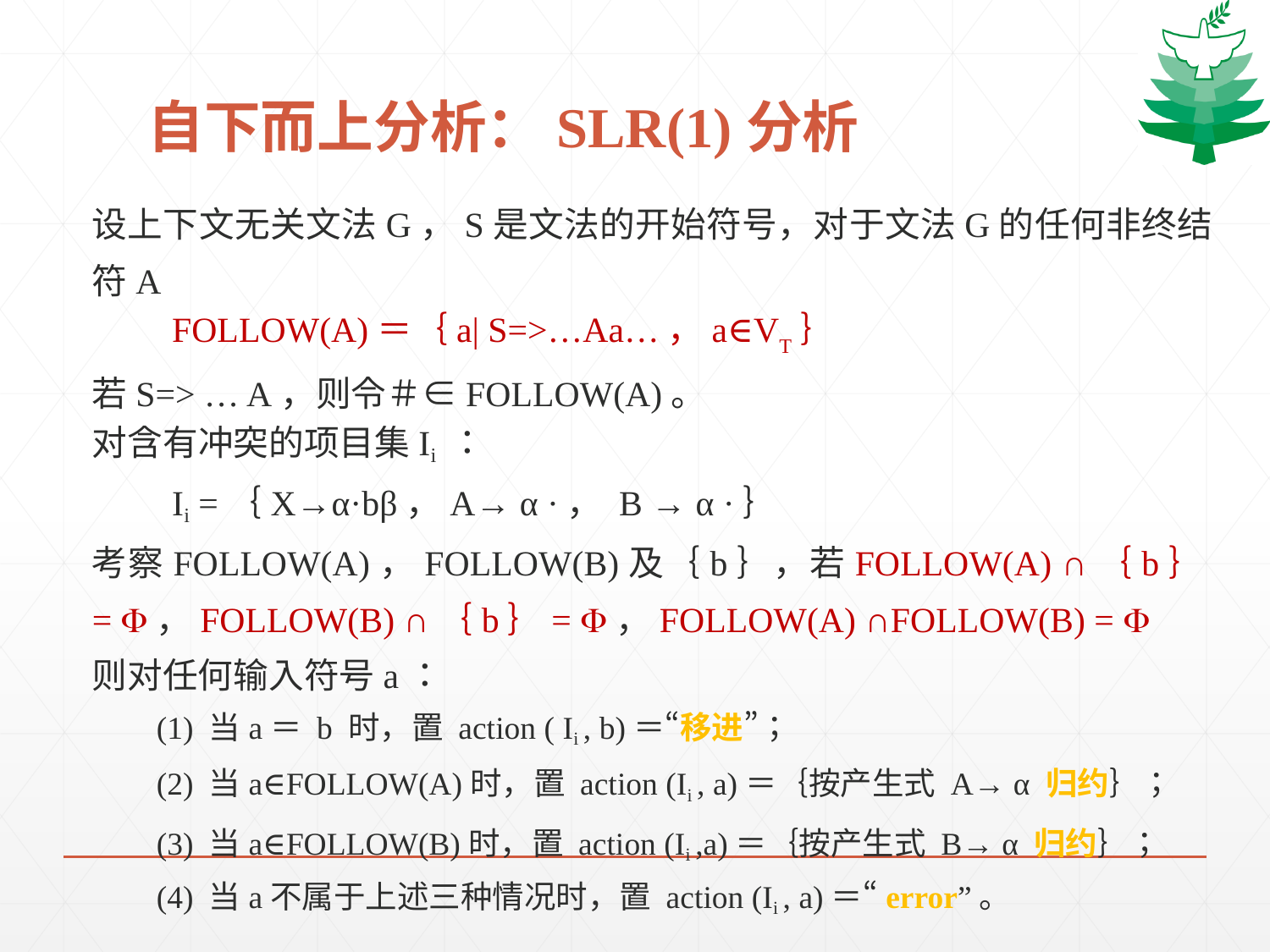

# 自下而上分析：SLR(1)分析
设上下文无关文法G，S是文法的开始符号，对于文法G的任何非终结符A
         FOLLOW(A)＝｛a| S=>…Aa…，a∈VT｝
若S=> … A，则令＃∈FOLLOW(A)。
对含有冲突的项目集Ii ：
         Ii =｛X→α·bβ，A→ α ·， B → α ·｝
考察FOLLOW(A)，FOLLOW(B)及｛b｝，若FOLLOW(A) ∩｛b｝= Φ，FOLLOW(B) ∩｛b｝= Φ，FOLLOW(A) ∩FOLLOW(B) = Φ
则对任何输入符号a：
        (1) 当a＝ b 时，置 action ( Ii , b)＝“移进”；
        (2) 当a∈FOLLOW(A)时，置 action (Ii , a)＝｛按产生式 A→ α 归约｝；
        (3) 当a∈FOLLOW(B)时，置 action (Ii ,a)＝｛按产生式 B→ α 归约｝；
        (4) 当a不属于上述三种情况时，置 action (Ii , a)＝“error”。